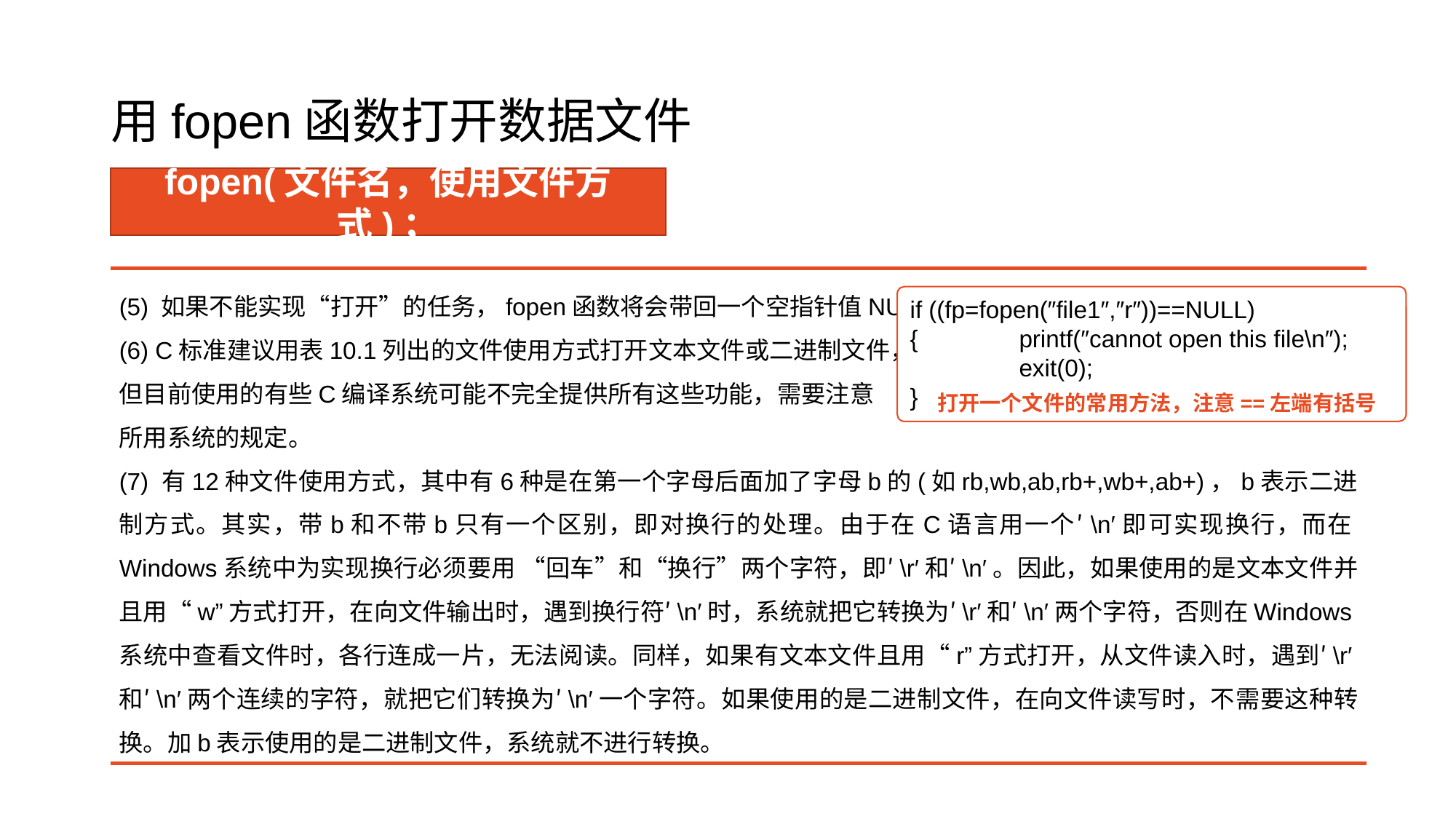

# 用fopen函数打开数据文件
fopen(文件名，使用文件方式)；
(5) 如果不能实现“打开”的任务，fopen函数将会带回一个空指针值NULL。
(6) C标准建议用表10.1列出的文件使用方式打开文本文件或二进制文件，
但目前使用的有些C编译系统可能不完全提供所有这些功能，需要注意
所用系统的规定。
(7) 有12种文件使用方式，其中有6种是在第一个字母后面加了字母b的(如rb,wb,ab,rb+,wb+,ab+)，b表示二进制方式。其实，带b和不带b只有一个区别，即对换行的处理。由于在C语言用一个′\n′即可实现换行，而在Windows系统中为实现换行必须要用 “回车”和“换行”两个字符，即′\r′和′\n′。因此，如果使用的是文本文件并且用“w”方式打开，在向文件输出时，遇到换行符′\n′时，系统就把它转换为′\r′和′\n′两个字符，否则在Windows系统中查看文件时，各行连成一片，无法阅读。同样，如果有文本文件且用“r”方式打开，从文件读入时，遇到′\r′和′\n′两个连续的字符，就把它们转换为′\n′一个字符。如果使用的是二进制文件，在向文件读写时，不需要这种转换。加b表示使用的是二进制文件，系统就不进行转换。
if ((fp=fopen(″file1″,″r″))==NULL)
{	printf(″cannot open this file\n″);
	exit(0);
}
打开一个文件的常用方法，注意==左端有括号